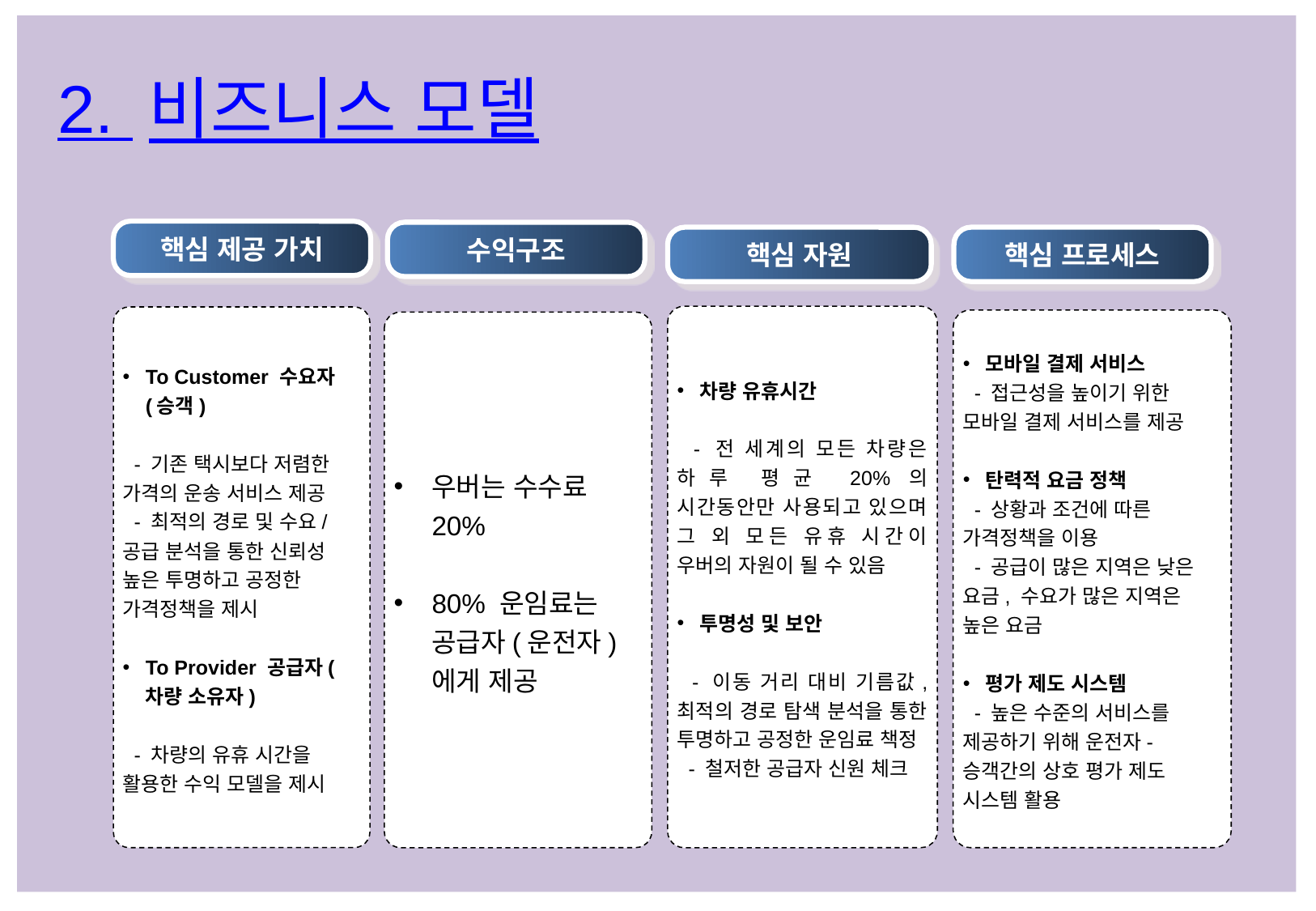

2. 비즈니스 모델
핵심 제공 가치
수익구조
핵심 자원
핵심 프로세스
차량 유휴시간

  - 전 세계의 모든 차량은 하루 평균 20%의 시간동안만 사용되고 있으며 그 외 모든 유휴 시간이 우버의 자원이 될 수 있음

투명성 및 보안

  - 이동 거리 대비 기름값, 최적의 경로 탐색 분석을 통한 투명하고 공정한 운임료 책정
  - 철저한 공급자 신원 체크
To Customer 수요자(승객)

  - 기존 택시보다 저렴한 가격의 운송 서비스 제공
  - 최적의 경로 및 수요/공급 분석을 통한 신뢰성 높은 투명하고 공정한 가격정책을 제시

To Provider 공급자(차량 소유자)

  - 차량의 유휴 시간을 활용한 수익 모델을 제시
모바일 결제 서비스
  - 접근성을 높이기 위한 모바일 결제 서비스를 제공

탄력적 요금 정책
  - 상황과 조건에 따른 가격정책을 이용
  - 공급이 많은 지역은 낮은 요금, 수요가 많은 지역은 높은 요금

평가 제도 시스템
  - 높은 수준의 서비스를 제공하기 위해 운전자-승객간의 상호 평가 제도 시스템 활용
우버는 수수료 20%

80% 운임료는 공급자(운전자)에게 제공